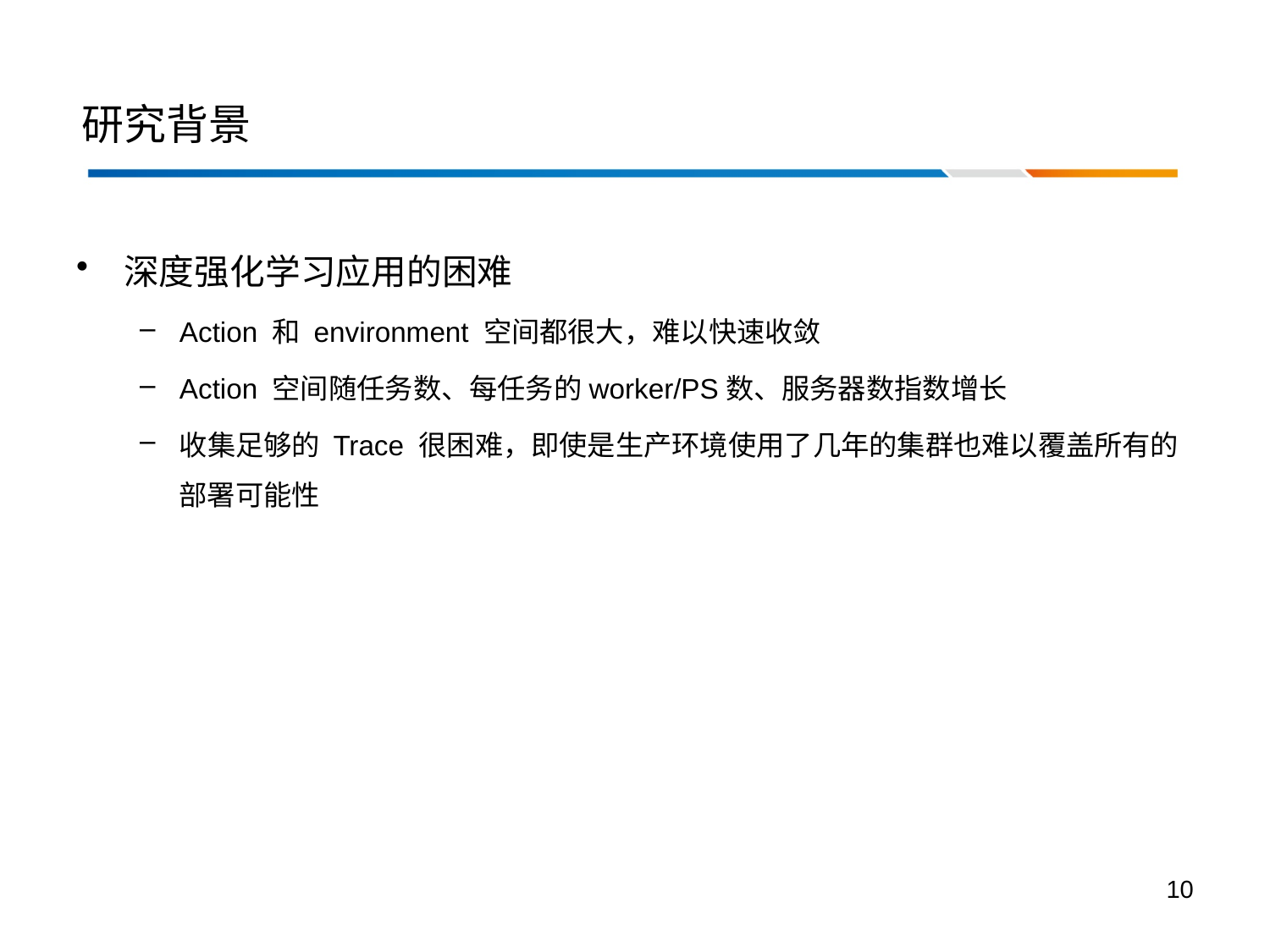

# 研究背景
深度强化学习应用的困难
Action 和 environment 空间都很大，难以快速收敛
Action 空间随任务数、每任务的worker/PS数、服务器数指数增长
收集足够的 Trace 很困难，即使是生产环境使用了几年的集群也难以覆盖所有的部署可能性
10